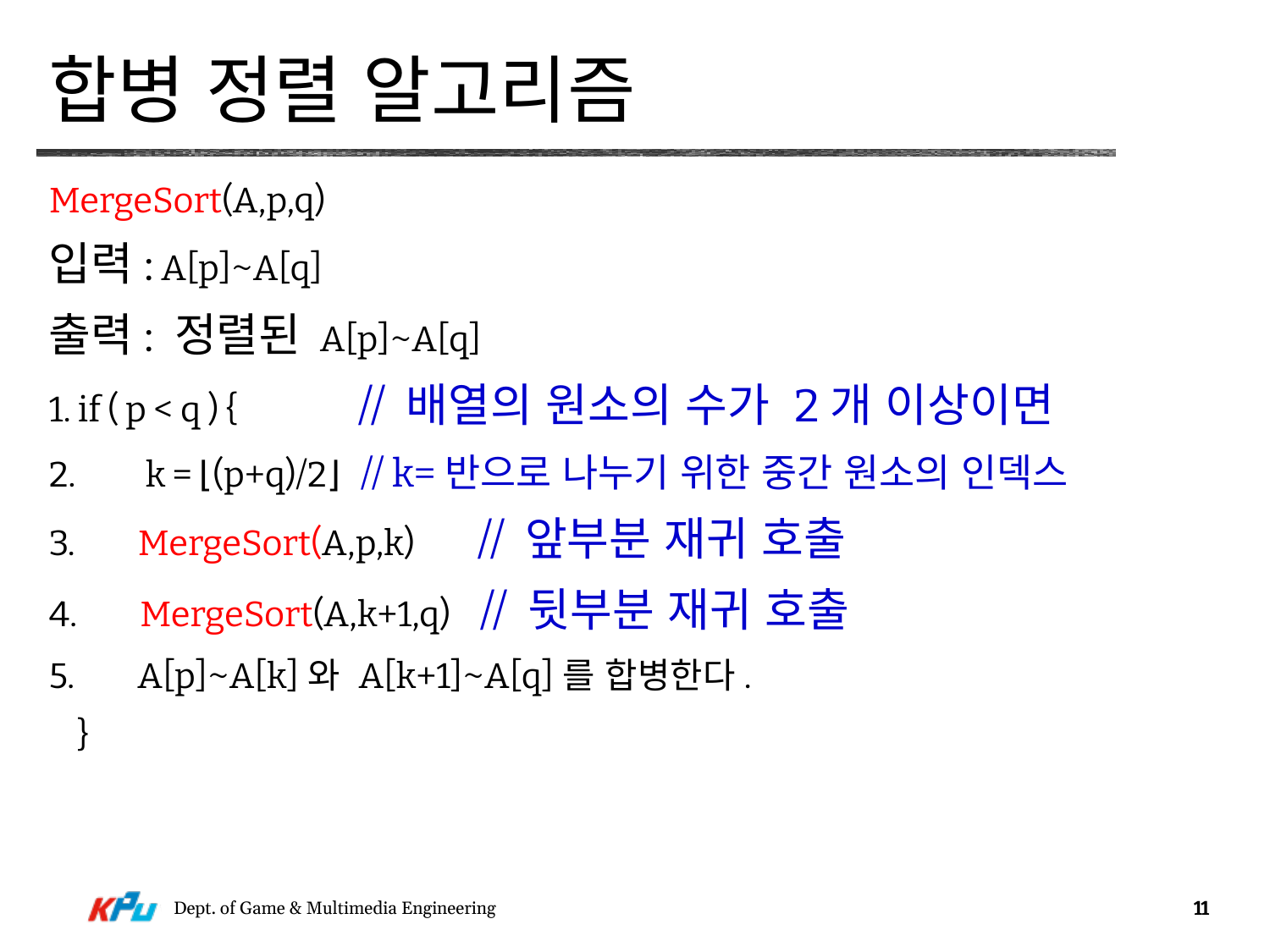

# 합병 정렬 알고리즘
MergeSort(A,p,q)
입력: A[p]~A[q]
출력: 정렬된 A[p]~A[q]
1. if ( p < q ) {	        // 배열의 원소의 수가 2개 이상이면
2.          k = ⌊(p+q)/2⌋   // k=반으로 나누기 위한 중간 원소의 인덱스
3.         MergeSort(A,p,k)         // 앞부분 재귀 호출
4.         MergeSort(A,k+1,q)    // 뒷부분 재귀 호출
5.         A[p]~A[k]와 A[k+1]~A[q]를 합병한다.
    }

Dept. of Game & Multimedia Engineering
11